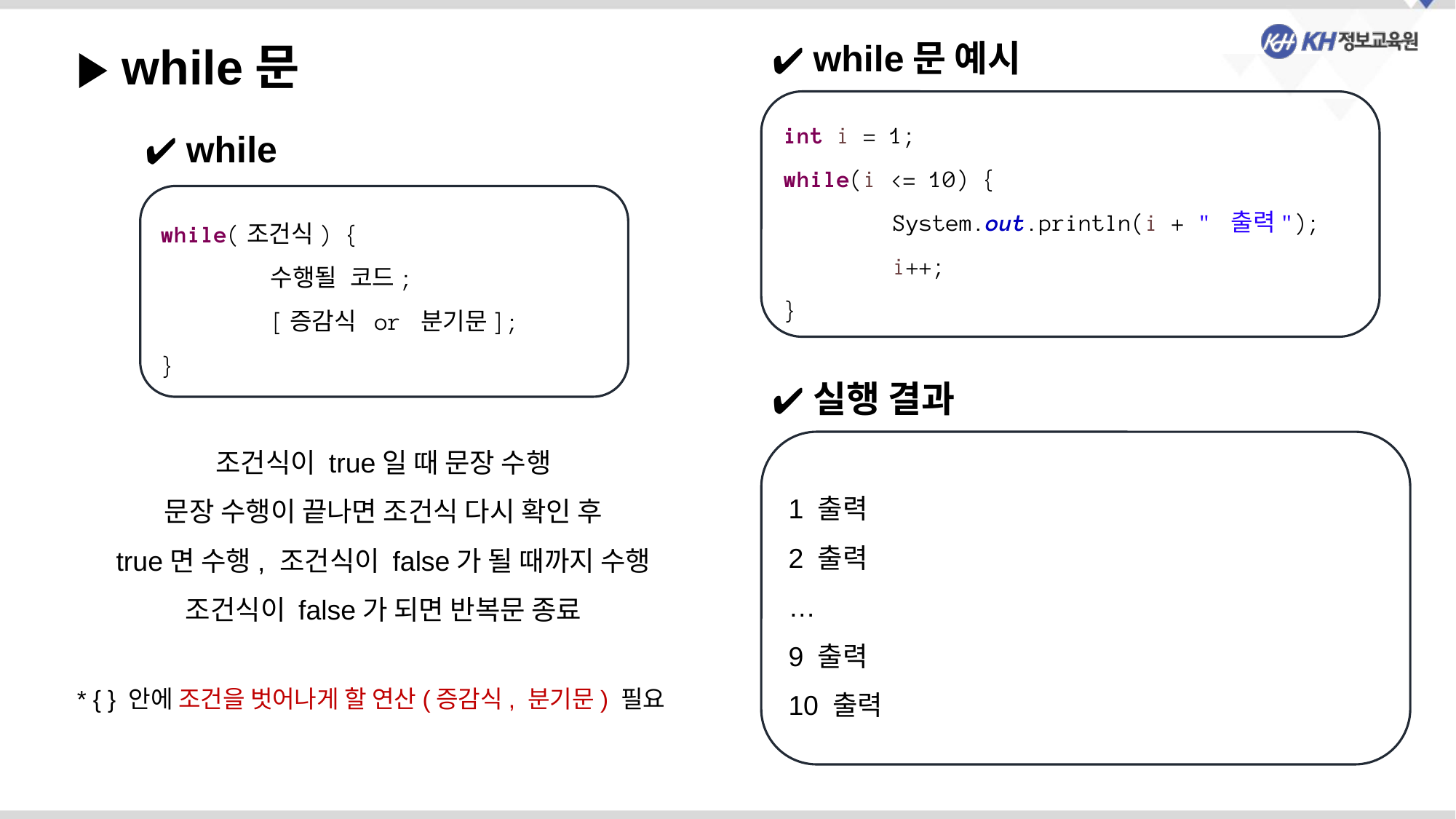

while문 예시
▶ while문
int i = 1;
while(i <= 10) {
	System.out.println(i + " 출력");
	i++;
}
while
while(조건식) {
	수행될 코드;
	[증감식 or 분기문];
}
실행 결과
조건식이 true일 때 문장 수행
문장 수행이 끝나면 조건식 다시 확인 후
true면 수행, 조건식이 false가 될 때까지 수행
조건식이 false가 되면 반복문 종료

* { } 안에 조건을 벗어나게 할 연산(증감식, 분기문) 필요
1 출력
2 출력
…
9 출력
10 출력